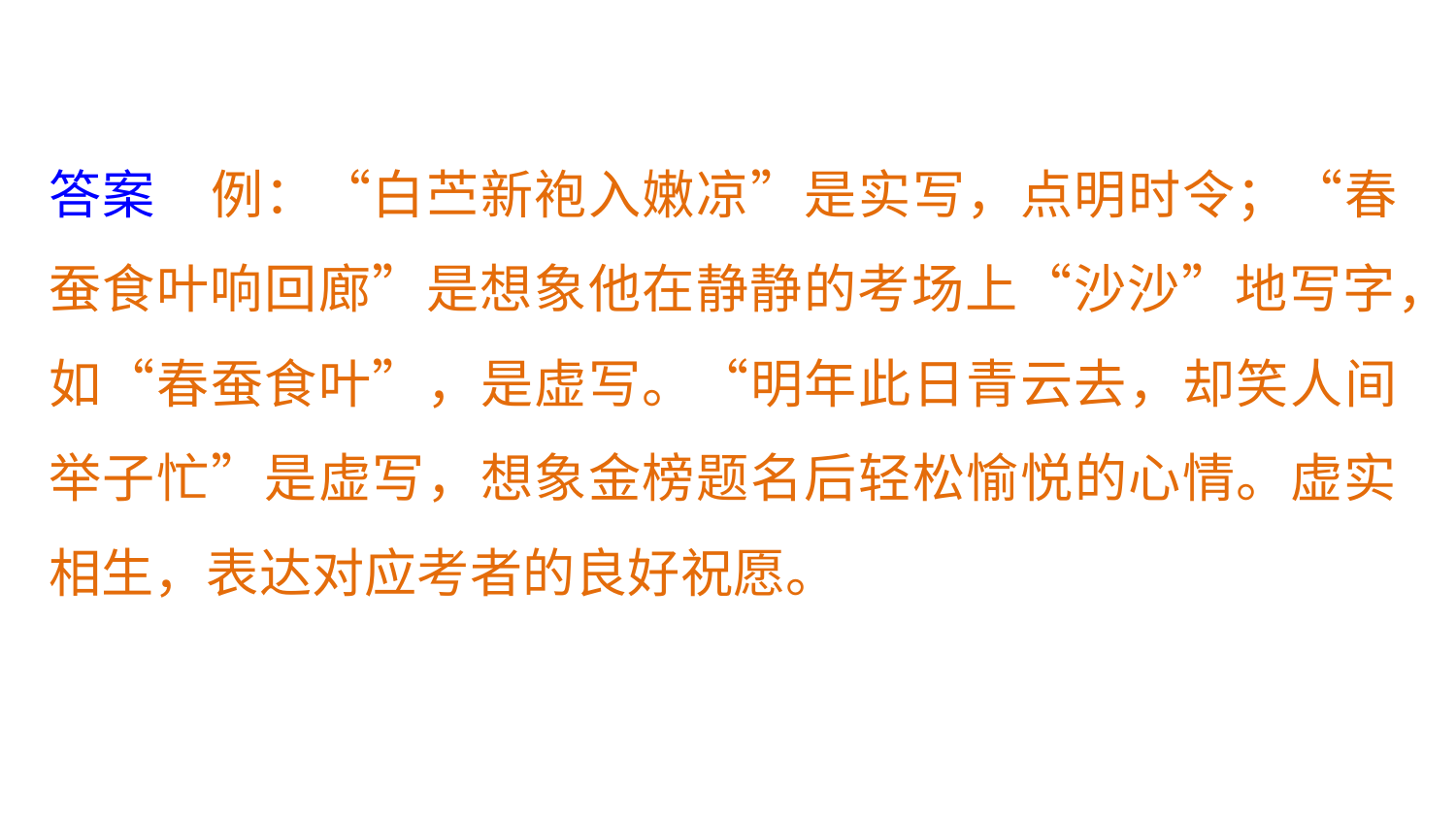

答案　例：“白苎新袍入嫩凉”是实写，点明时令；“春蚕食叶响回廊”是想象他在静静的考场上“沙沙”地写字，如“春蚕食叶”，是虚写。“明年此日青云去，却笑人间举子忙”是虚写，想象金榜题名后轻松愉悦的心情。虚实相生，表达对应考者的良好祝愿。